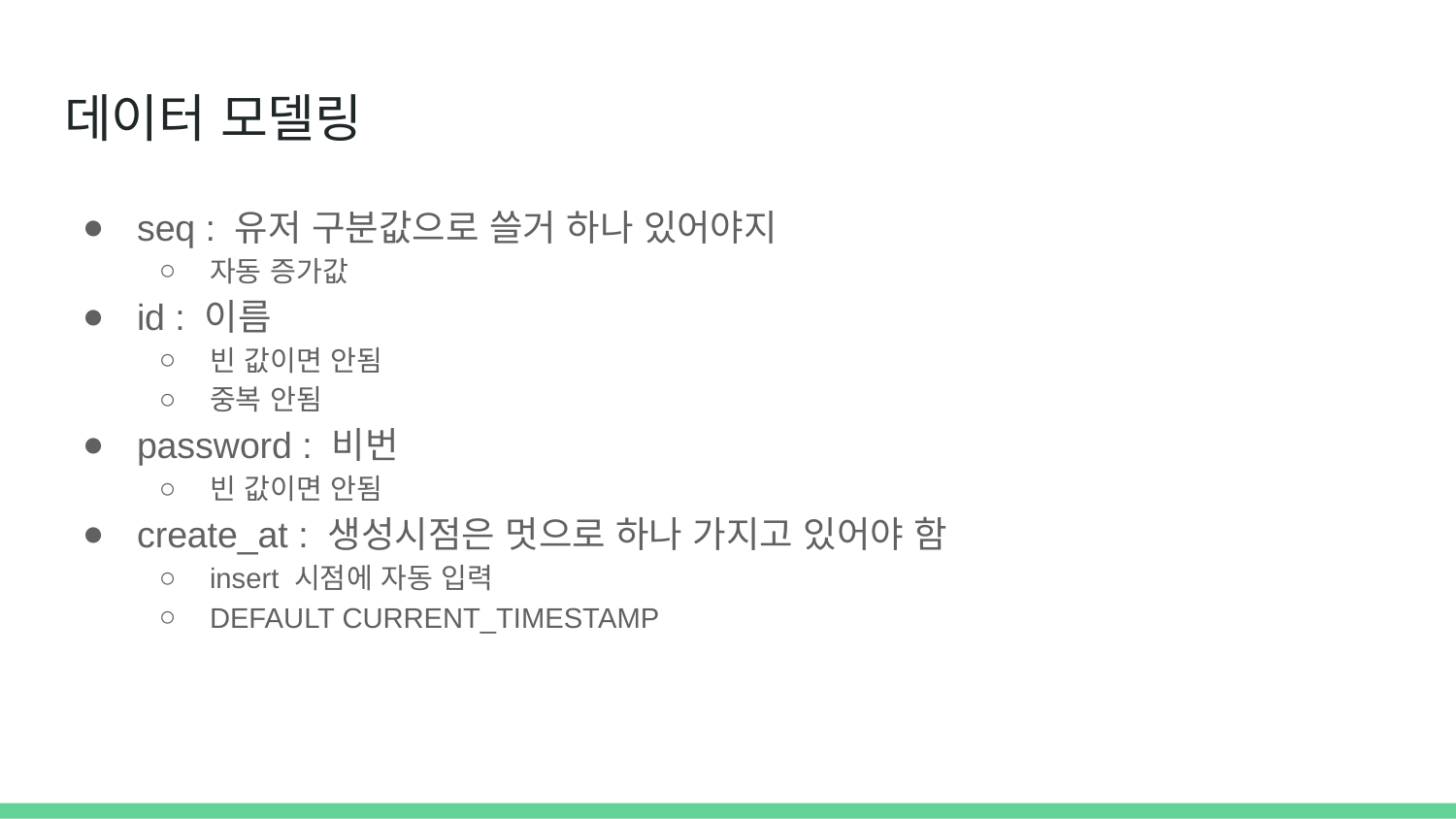

# 데이터 모델링
seq : 유저 구분값으로 쓸거 하나 있어야지
자동 증가값
id : 이름
빈 값이면 안됨
중복 안됨
password : 비번
빈 값이면 안됨
create_at : 생성시점은 멋으로 하나 가지고 있어야 함
insert 시점에 자동 입력
DEFAULT CURRENT_TIMESTAMP